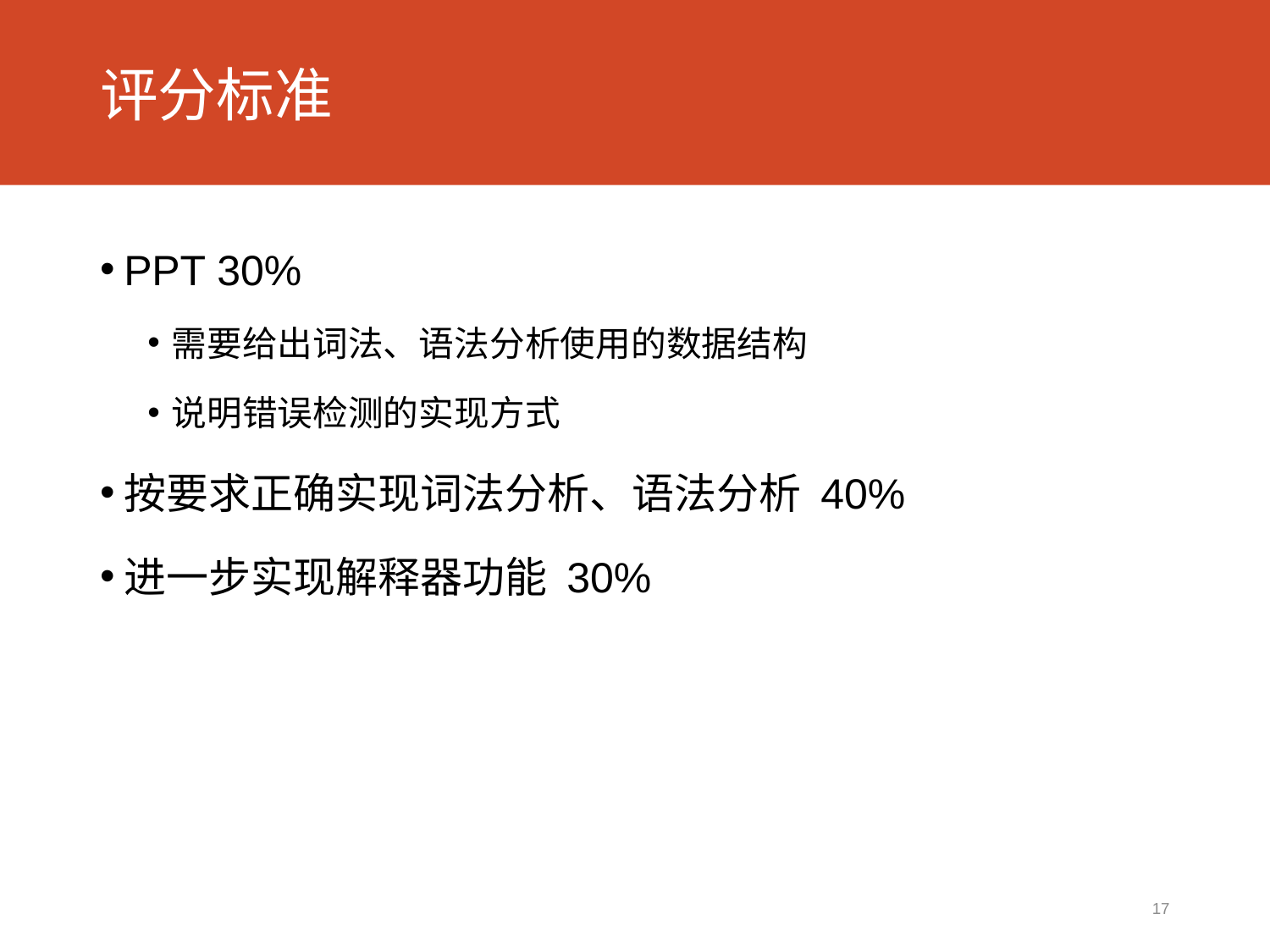

# 评分标准
PPT 30%
需要给出词法、语法分析使用的数据结构
说明错误检测的实现方式
按要求正确实现词法分析、语法分析 40%
进一步实现解释器功能 30%

17